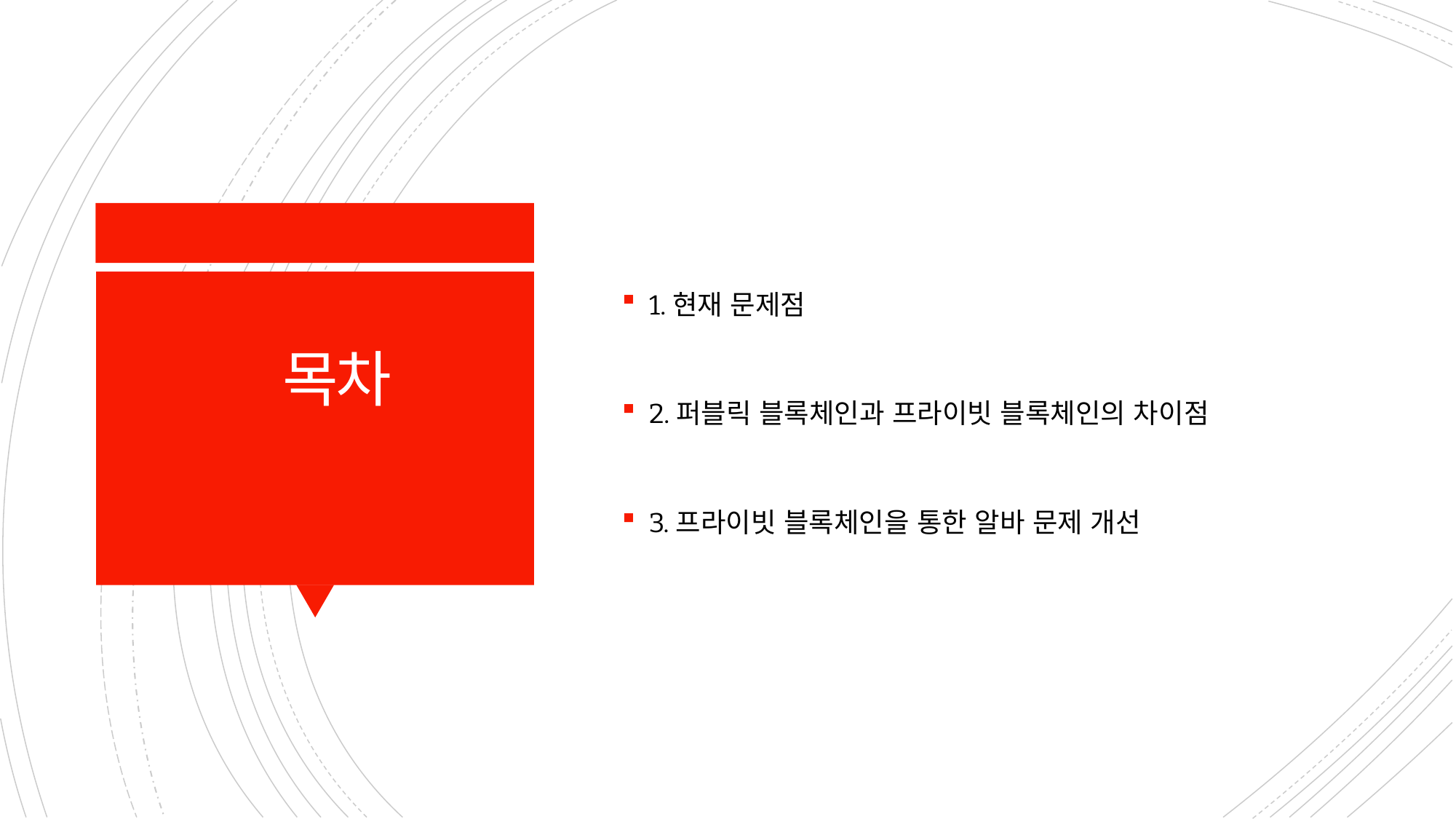

1.현재 문제점

2.퍼블릭 블록체인과 프라이빗 블록체인의 차이점

3.프라이빗 블록체인을 통한 알바 문제 개선
# 목차